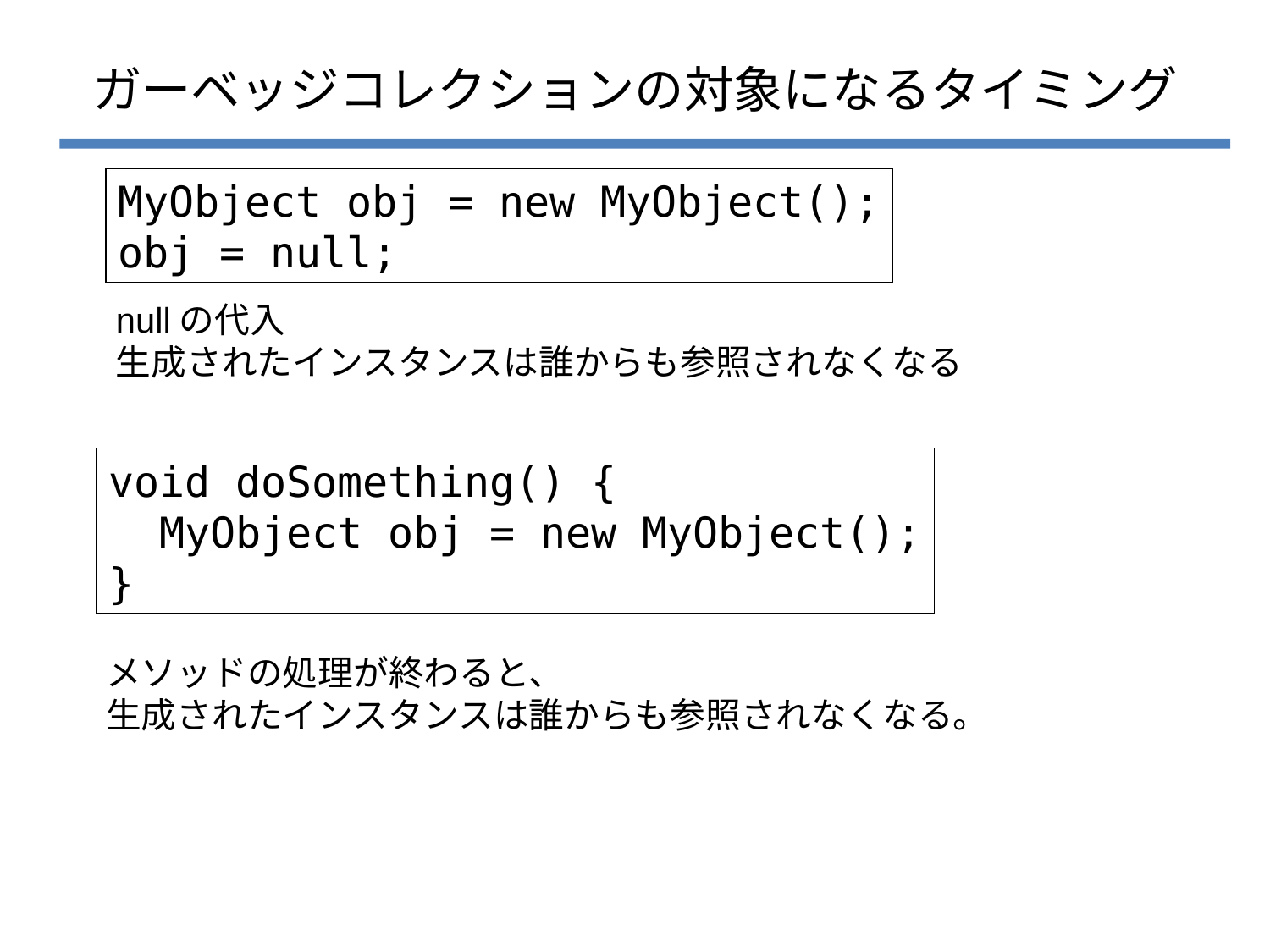

# ガーベッジコレクションの対象になるタイミング
MyObject obj = new MyObject();
obj = null;
nullの代入
生成されたインスタンスは誰からも参照されなくなる
void doSomething() {
  MyObject obj = new MyObject();
}
メソッドの処理が終わると、
生成されたインスタンスは誰からも参照されなくなる。